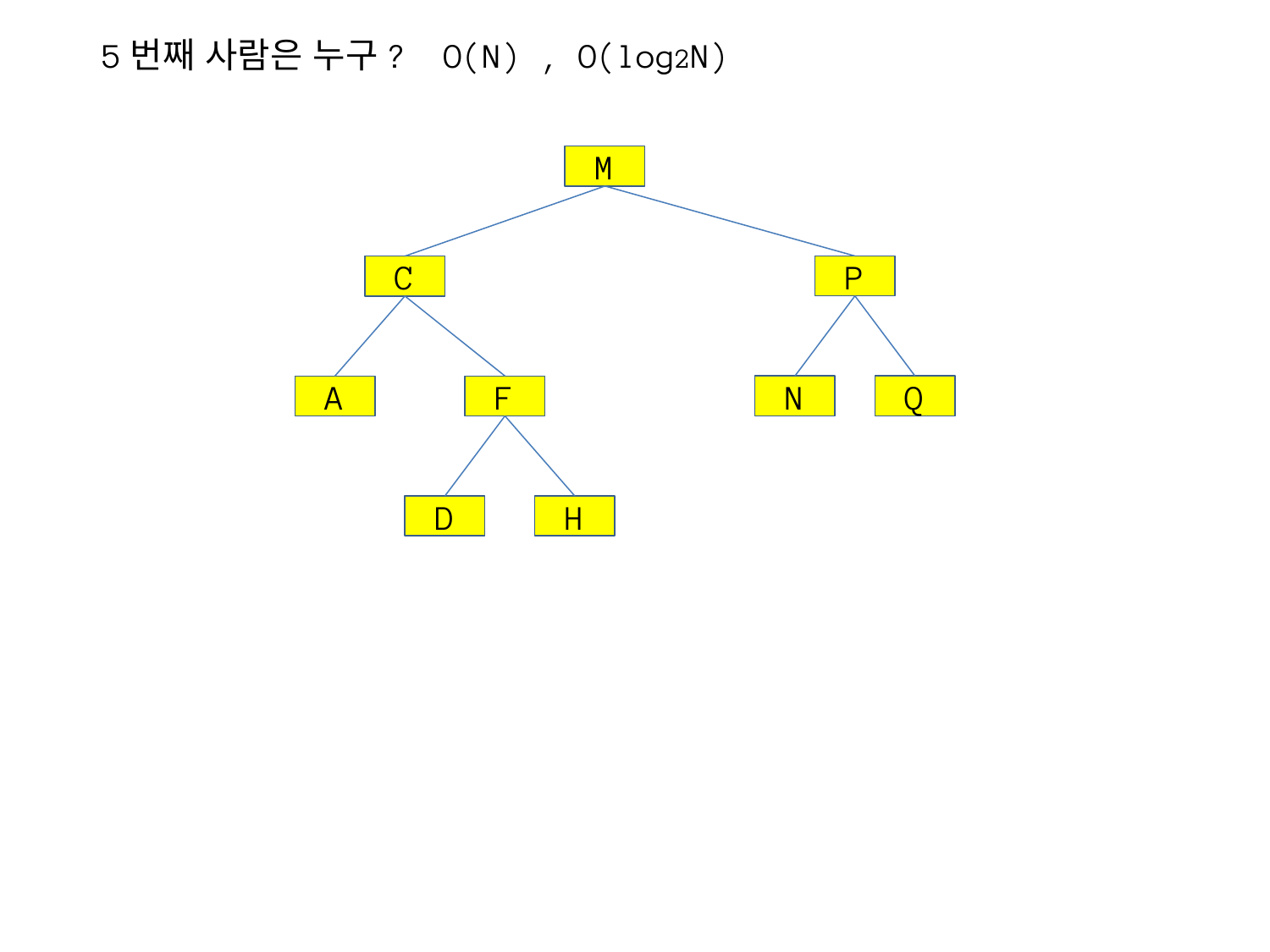

5번째 사람은 누구?  O(N) , O(log2N)
M
P
C
N
Q
F
A
D
H